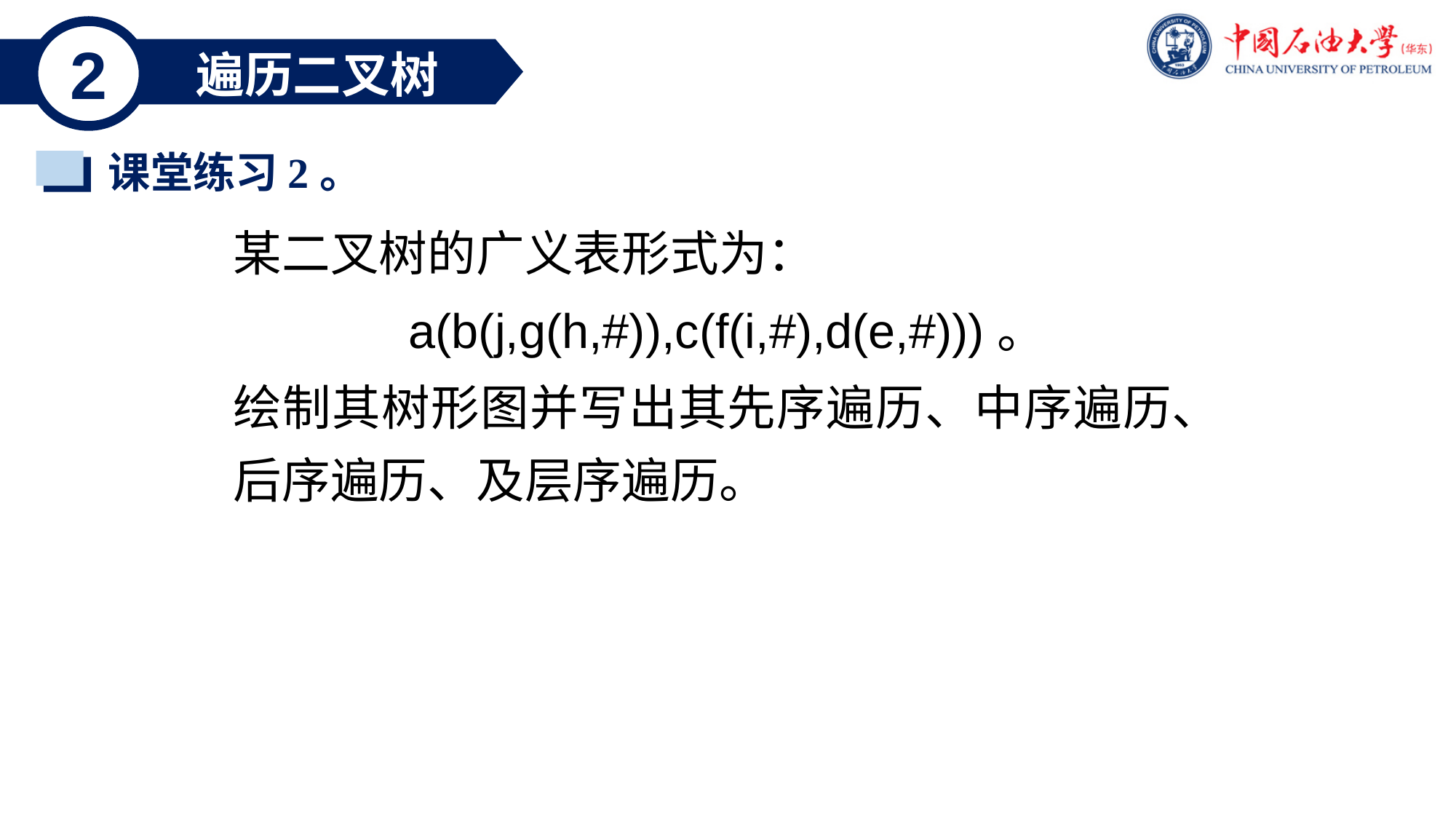

2
遍历二叉树
课堂练习2。

某二叉树的广义表形式为：
a(b(j,g(h,#)),c(f(i,#),d(e,#)))。
绘制其树形图并写出其先序遍历、中序遍历、后序遍历、及层序遍历。